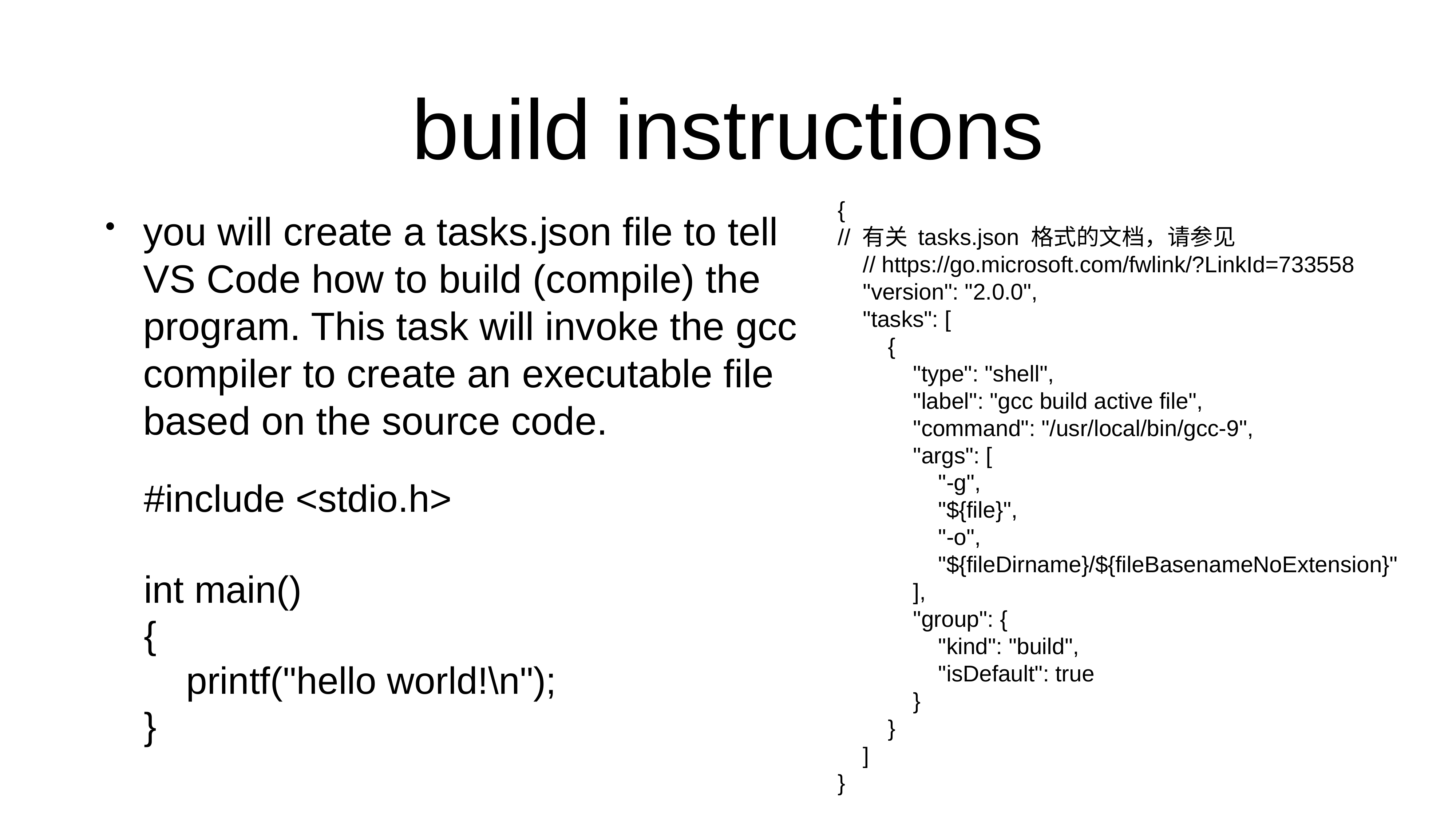

# build instructions
{
// 有关 tasks.json 格式的文档，请参见
    // https://go.microsoft.com/fwlink/?LinkId=733558
    "version": "2.0.0",
    "tasks": [
        {
            "type": "shell",
            "label": "gcc build active file",
            "command": "/usr/local/bin/gcc-9",
            "args": [
                "-g",
                "${file}",
                "-o",
                "${fileDirname}/${fileBasenameNoExtension}"
            ],
            "group": {
                "kind": "build",
                "isDefault": true
            }
        }
    ]
}
you will create a tasks.json file to tell VS Code how to build (compile) the program. This task will invoke the gcc compiler to create an executable file based on the source code.
#include <stdio.h>

int main()
{
    printf("hello world!\n");
}